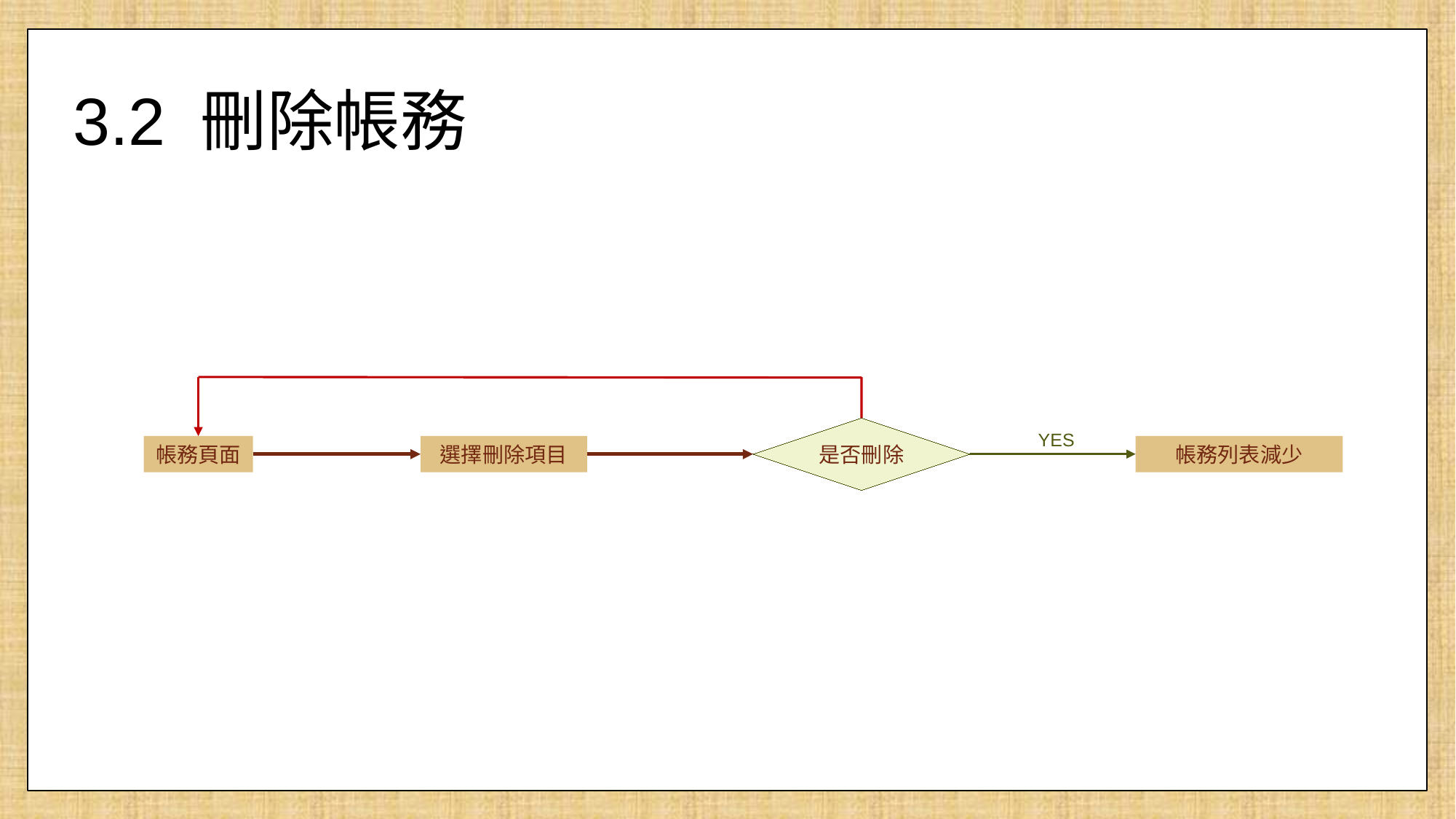

3.2 刪除帳務
是否刪除
YES
選擇刪除項目
帳務頁面
帳務列表減少